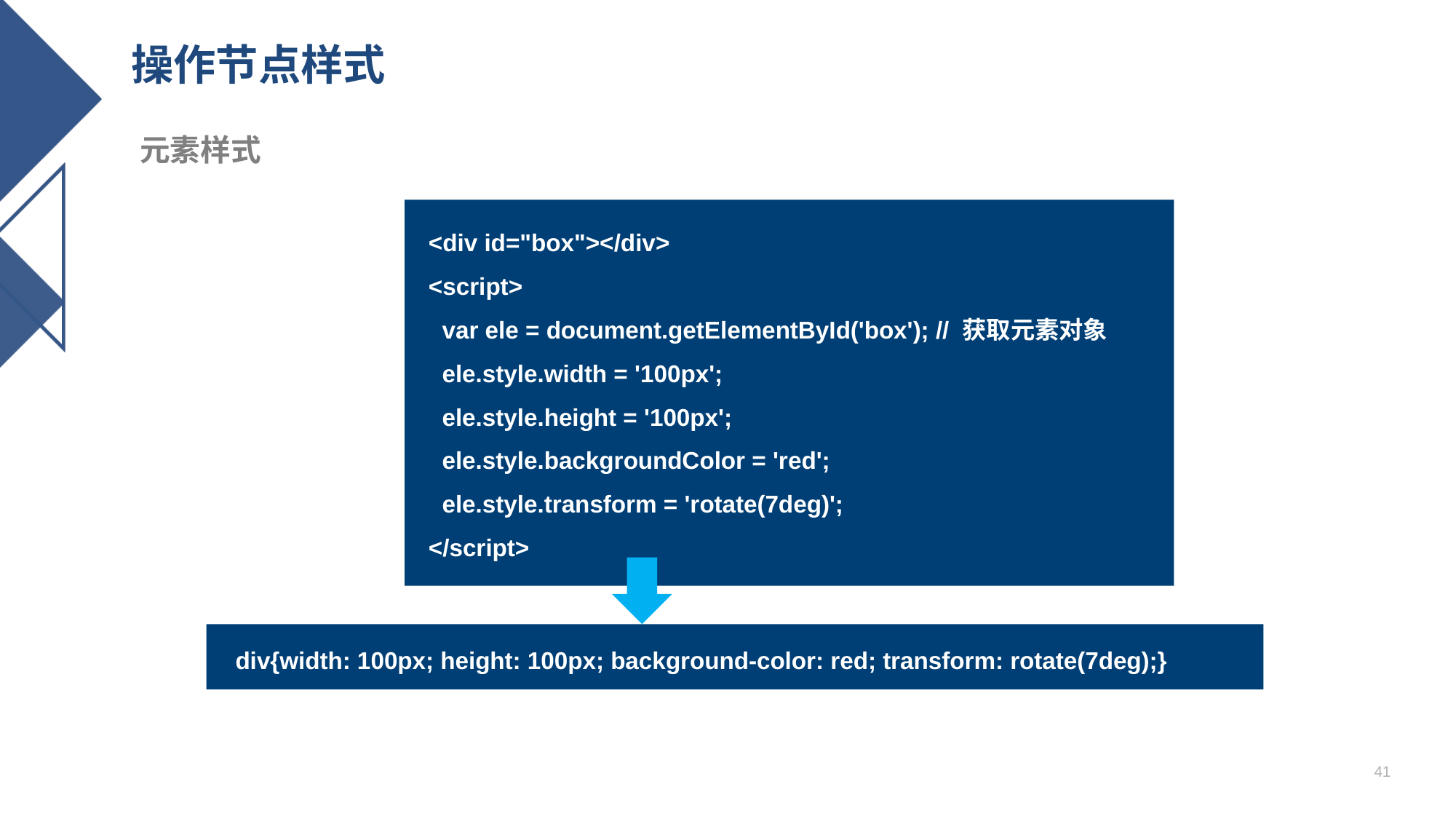

# 操作节点样式
元素样式

<div id="box"></div>
<script>
  var ele = document.getElementById('box'); // 获取元素对象
  ele.style.width = '100px';
  ele.style.height = '100px';
  ele.style.backgroundColor = 'red';
  ele.style.transform = 'rotate(7deg)';
</script>

div{width: 100px; height: 100px; background-color: red; transform: rotate(7deg);}
41